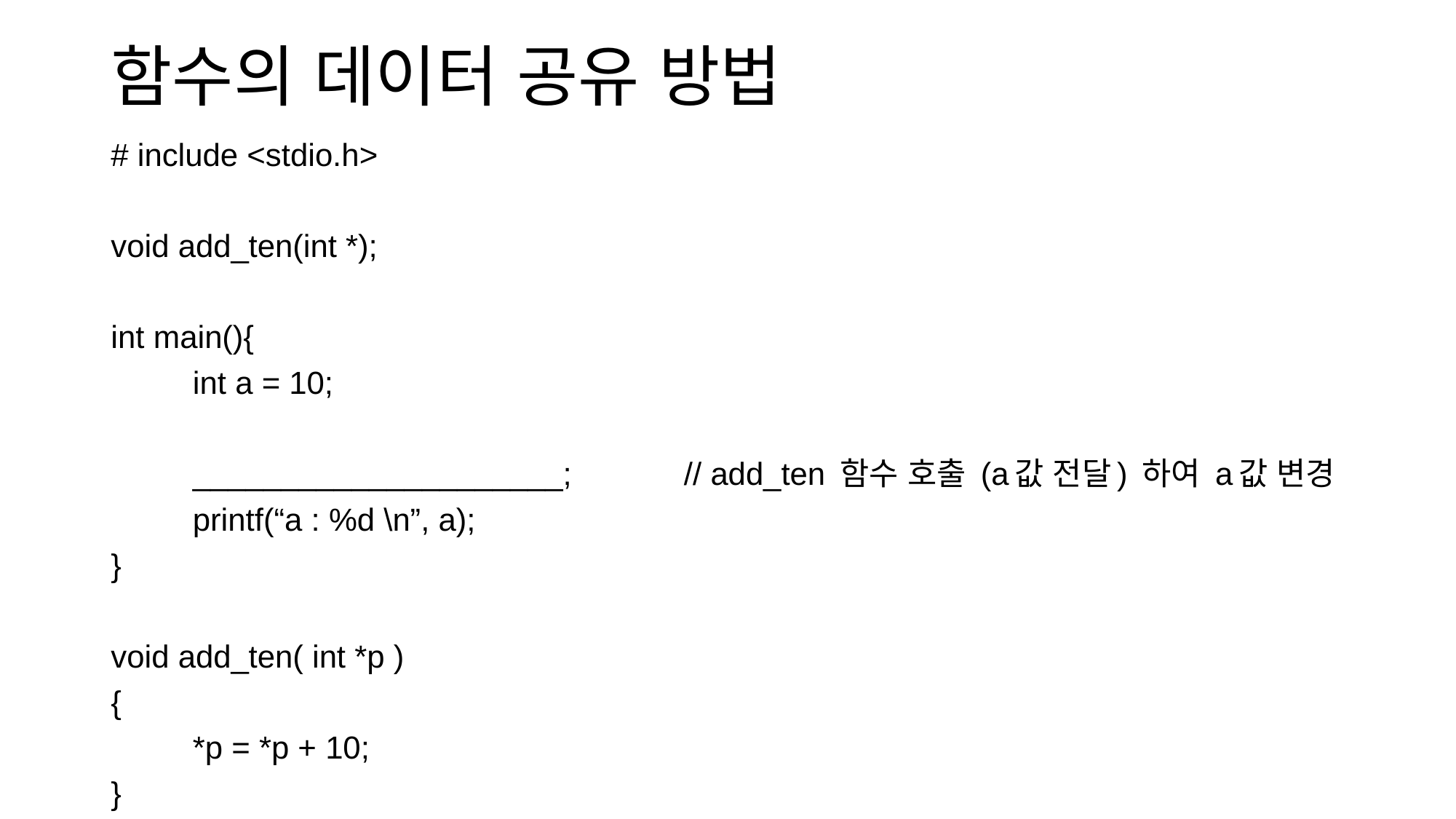

# 함수의 데이터 공유 방법
# include <stdio.h>

void add_ten(int *);

int main(){
	int a = 10;

	_____________________;		// add_ten 함수 호출 (a값 전달) 하여 a값 변경
	printf(“a : %d \n”, a);
}

void add_ten( int *p )
{
	*p = *p + 10;
}